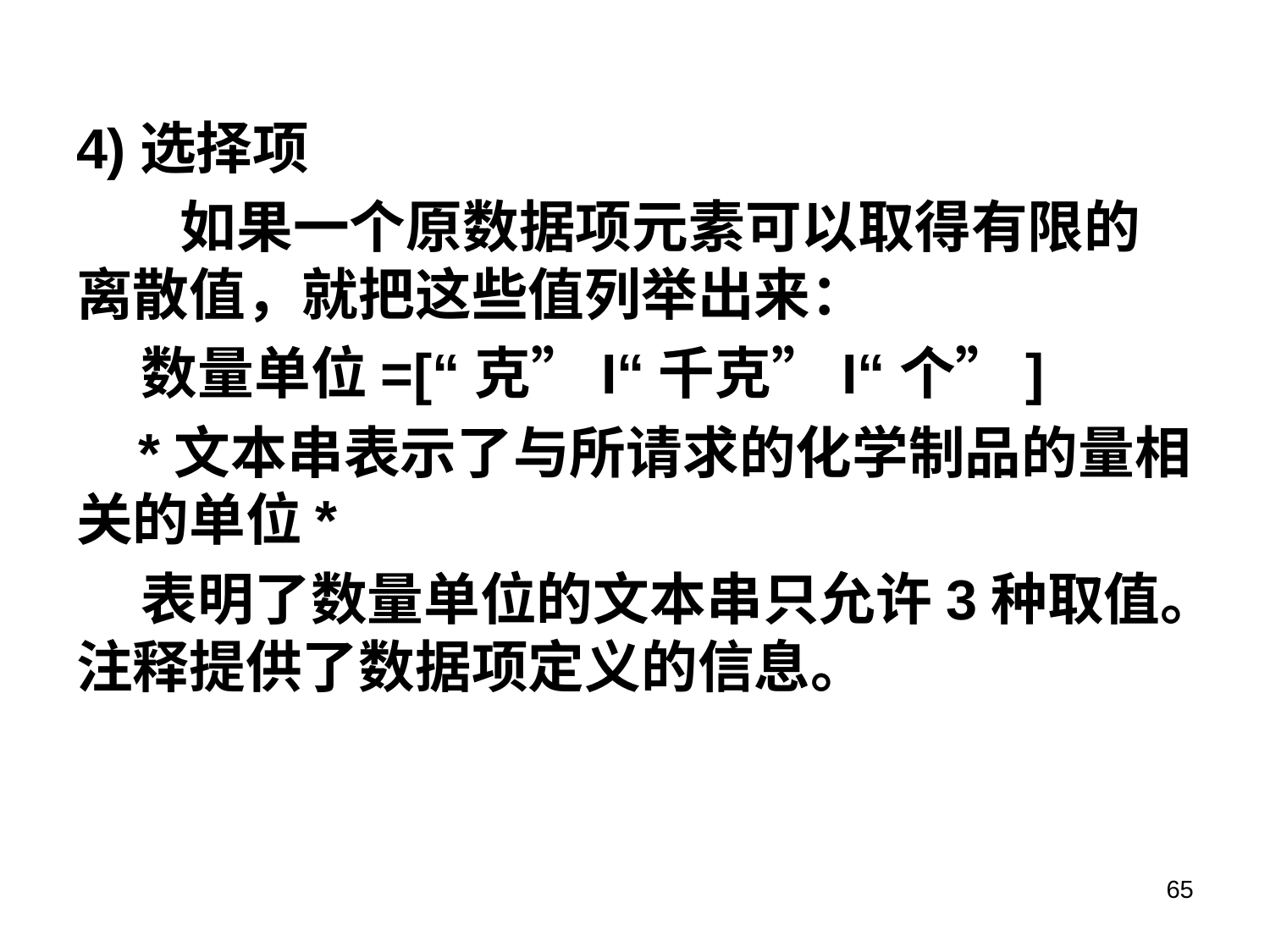

4)选择项
       如果一个原数据项元素可以取得有限的离散值，就把这些值列举出来：
    数量单位=[“克”I“千克”I“个”]
    *文本串表示了与所请求的化学制品的量相关的单位*
    表明了数量单位的文本串只允许3种取值。注释提供了数据项定义的信息。

65